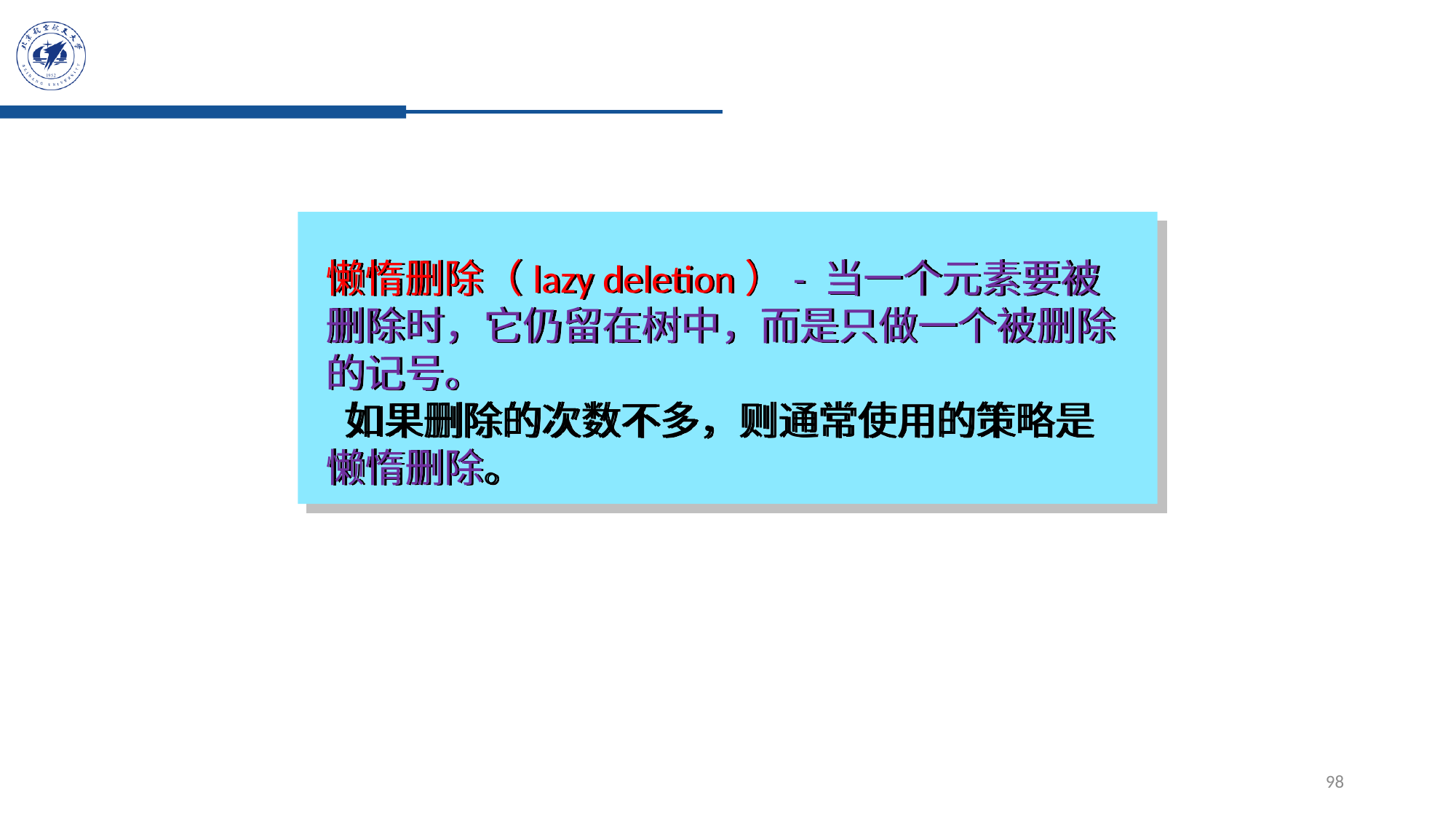

懒惰删除（lazy deletion）- 当一个元素要被删除时，它仍留在树中，而是只做一个被删除的记号。
 如果删除的次数不多，则通常使用的策略是懒惰删除。
98